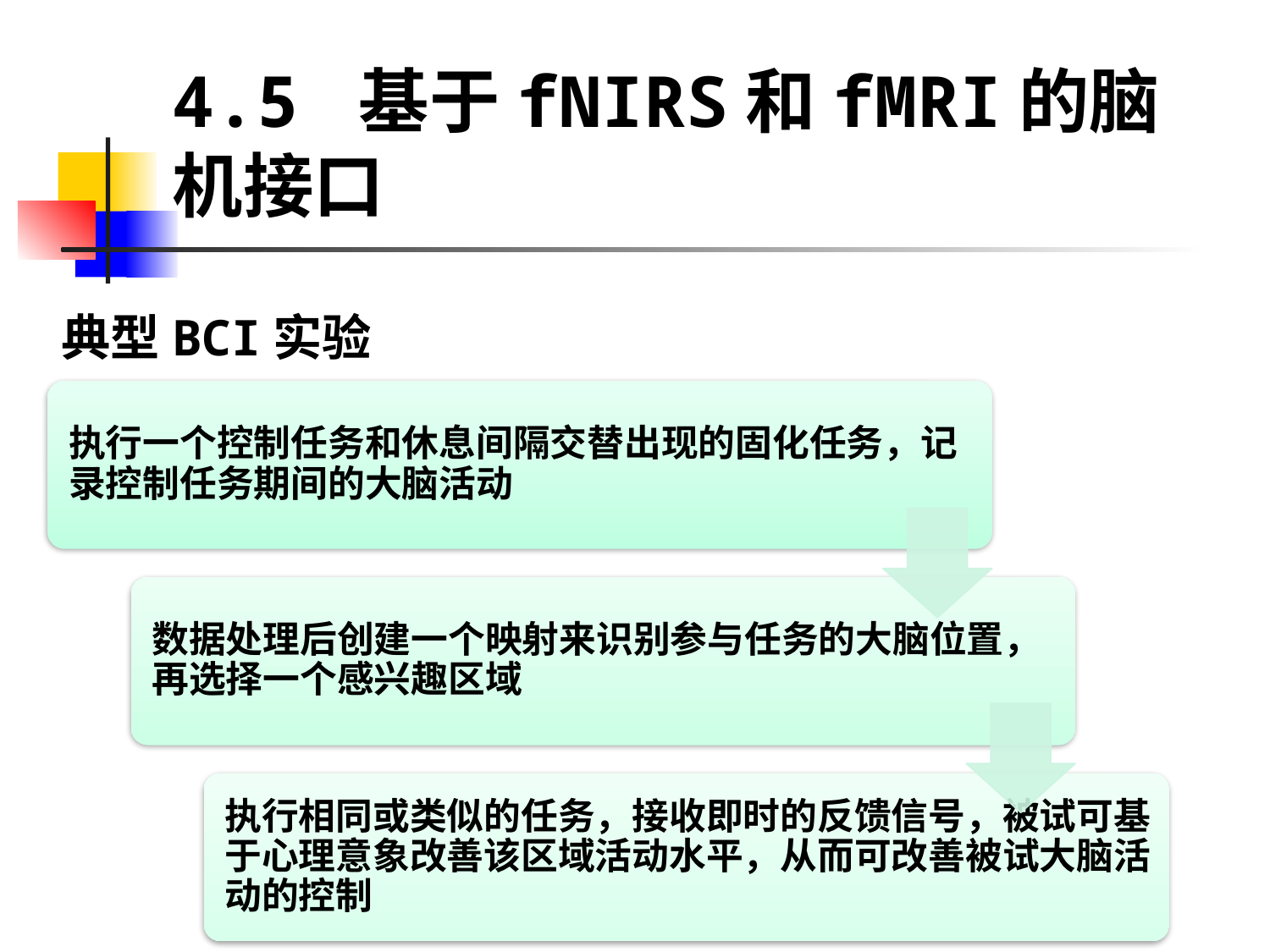

# 4.5 基于fNIRS和fMRI的脑机接口
典型BCI实验
执行一个控制任务和休息间隔交替出现的固化任务，记录控制任务期间的大脑活动
数据处理后创建一个映射来识别参与任务的大脑位置，再选择一个感兴趣区域
执行相同或类似的任务，接收即时的反馈信号，被试可基于心理意象改善该区域活动水平，从而可改善被试大脑活动的控制